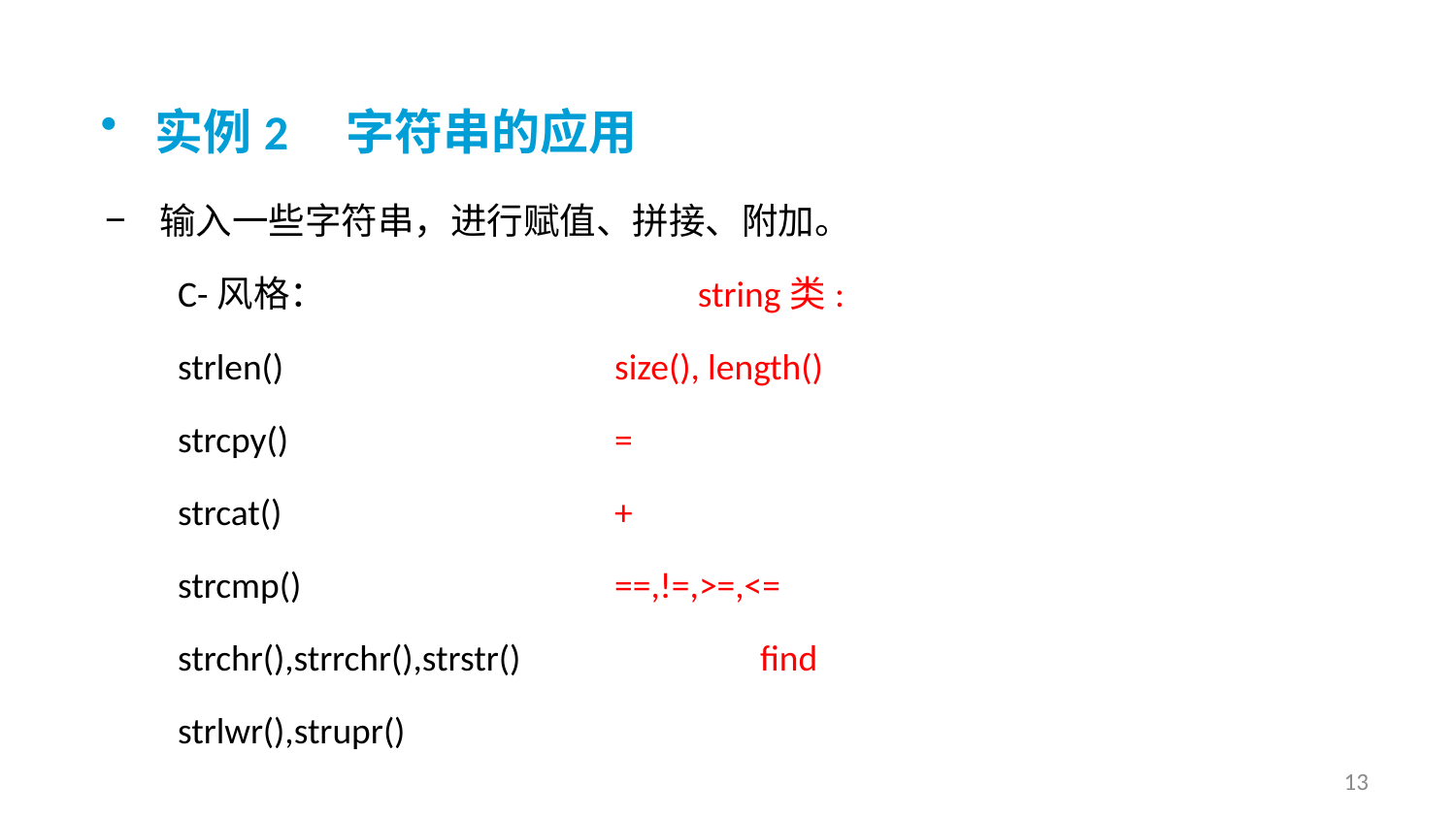

实例2
字符串的应用
输入一些字符串，进行赋值、拼接、附加。
C-风格：                                            string类:
strlen()			size(), length()
strcpy()			=
strcat()			+
strcmp()			==,!=,>=,<=
strchr(),strrchr(),strstr()		find
strlwr(),strupr()
13